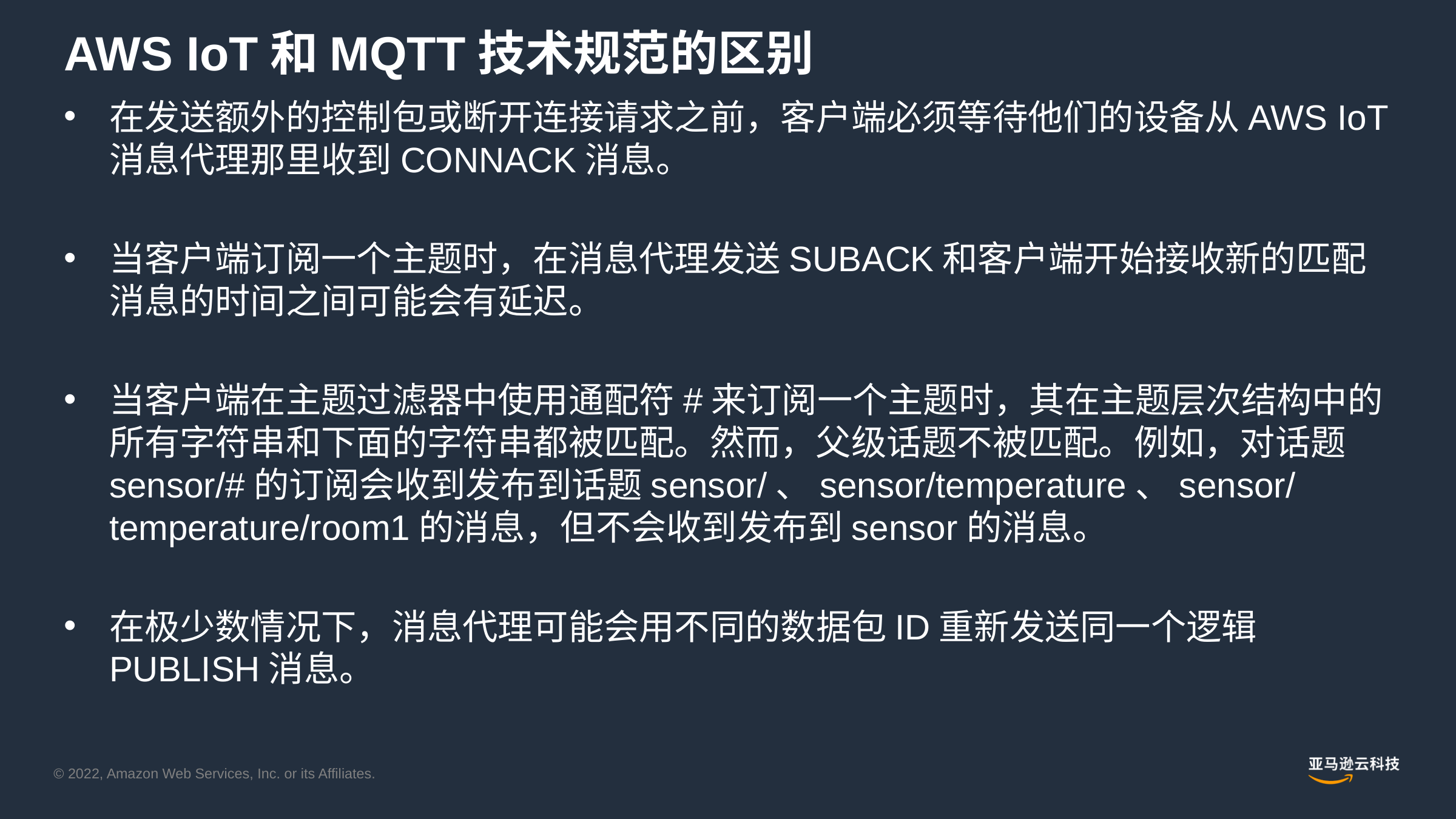

# AWS IoT和MQTT技术规范的区别
在发送额外的控制包或断开连接请求之前，客户端必须等待他们的设备从AWS IoT消息代理那里收到CONNACK消息。

当客户端订阅一个主题时，在消息代理发送SUBACK和客户端开始接收新的匹配消息的时间之间可能会有延迟。

当客户端在主题过滤器中使用通配符#来订阅一个主题时，其在主题层次结构中的所有字符串和下面的字符串都被匹配。然而，父级话题不被匹配。例如，对话题sensor/#的订阅会收到发布到话题sensor/、sensor/temperature、sensor/temperature/room1的消息，但不会收到发布到sensor的消息。

在极少数情况下，消息代理可能会用不同的数据包ID重新发送同一个逻辑PUBLISH消息。